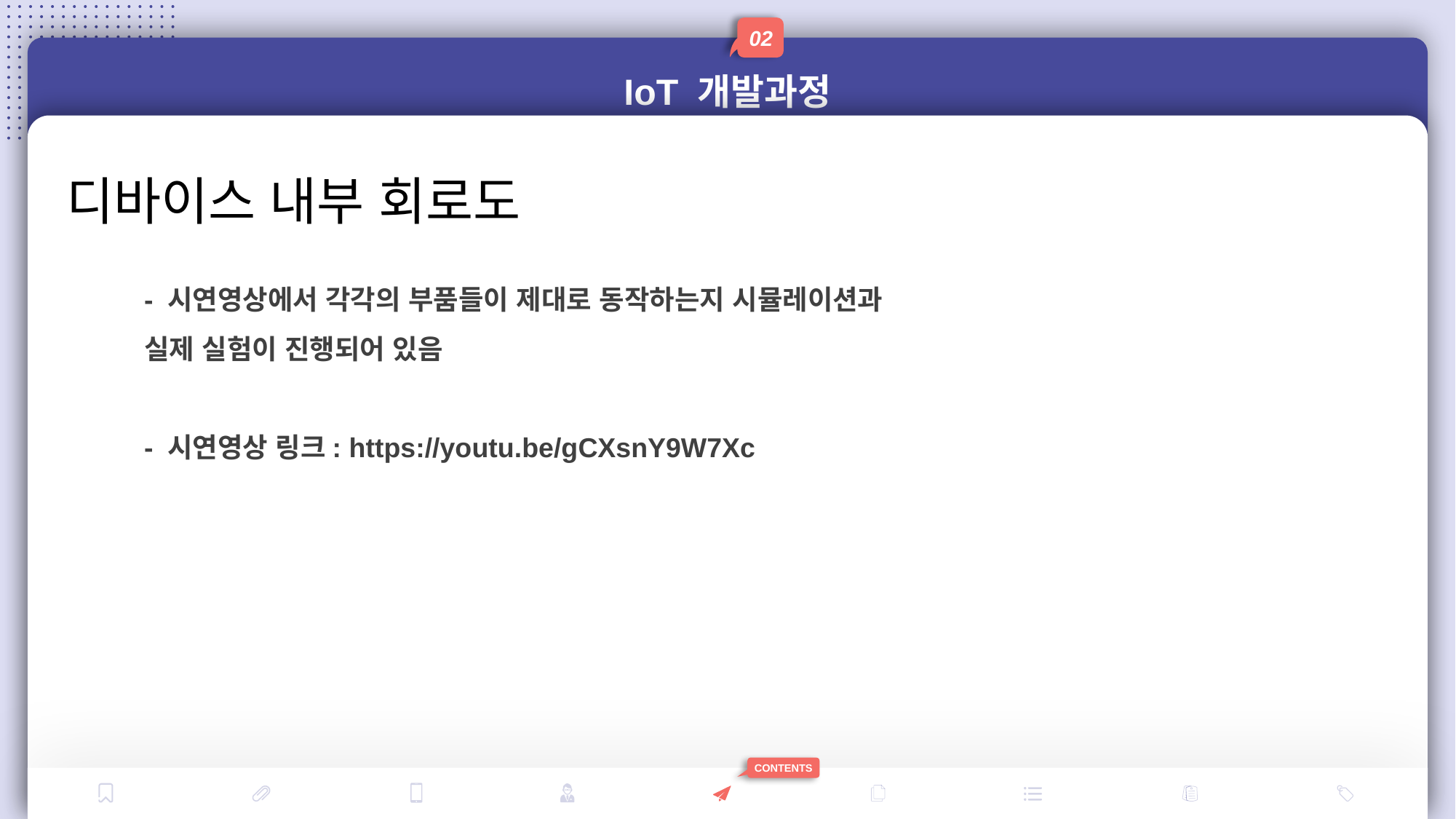

02
IoT 개발과정

디바이스 내부 회로도
- 시연영상에서 각각의 부품들이 제대로 동작하는지 시뮬레이션과 실제 실험이 진행되어 있음

- 시연영상 링크: https://youtu.be/gCXsnY9W7Xc
CONTENTS